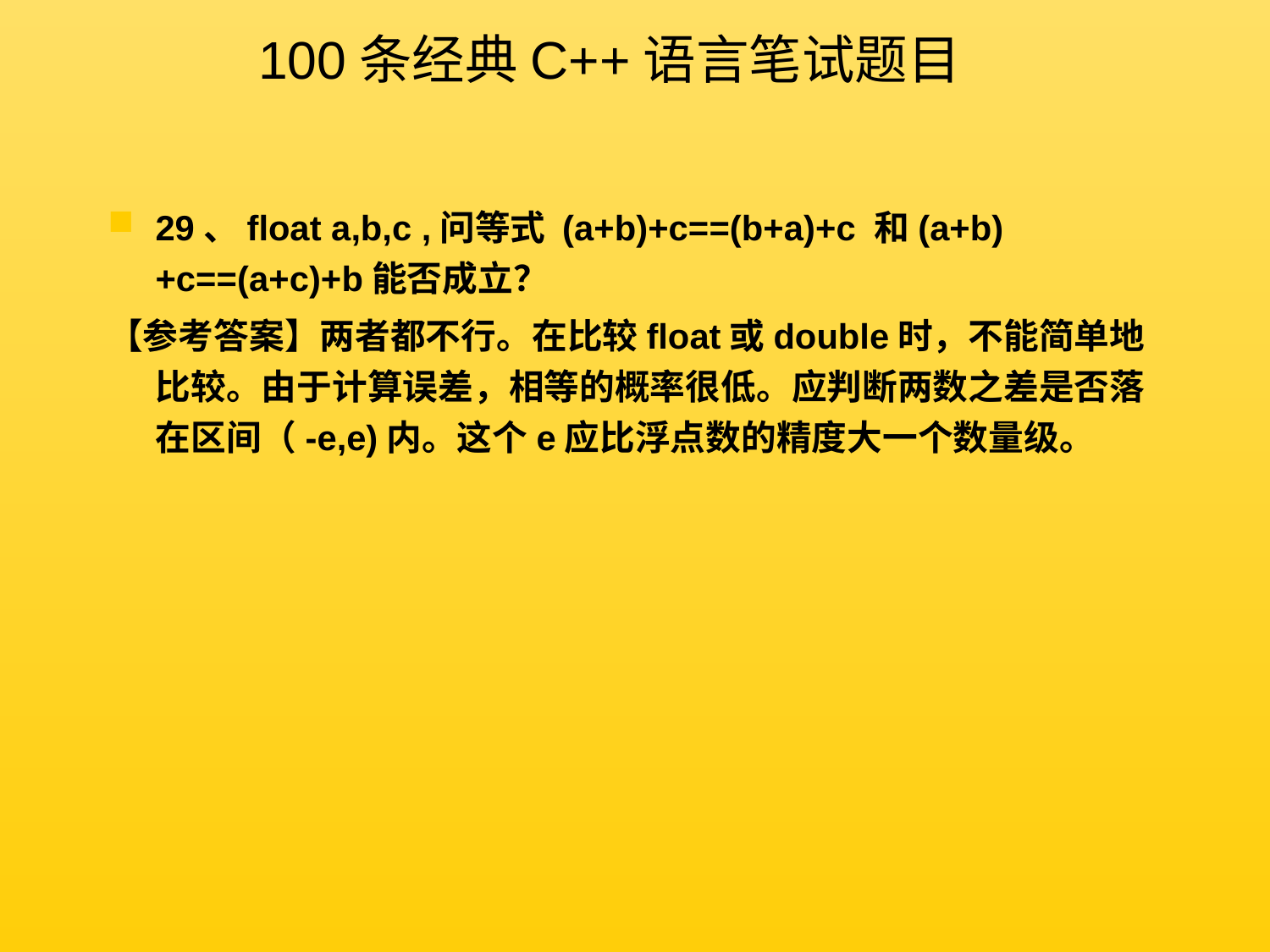

100条经典C++语言笔试题目
29、float a,b,c ,问等式 (a+b)+c==(b+a)+c 和(a+b)+c==(a+c)+b能否成立？
【参考答案】两者都不行。在比较float或double时，不能简单地比较。由于计算误差，相等的概率很低。应判断两数之差是否落在区间（-e,e)内。这个e应比浮点数的精度大一个数量级。